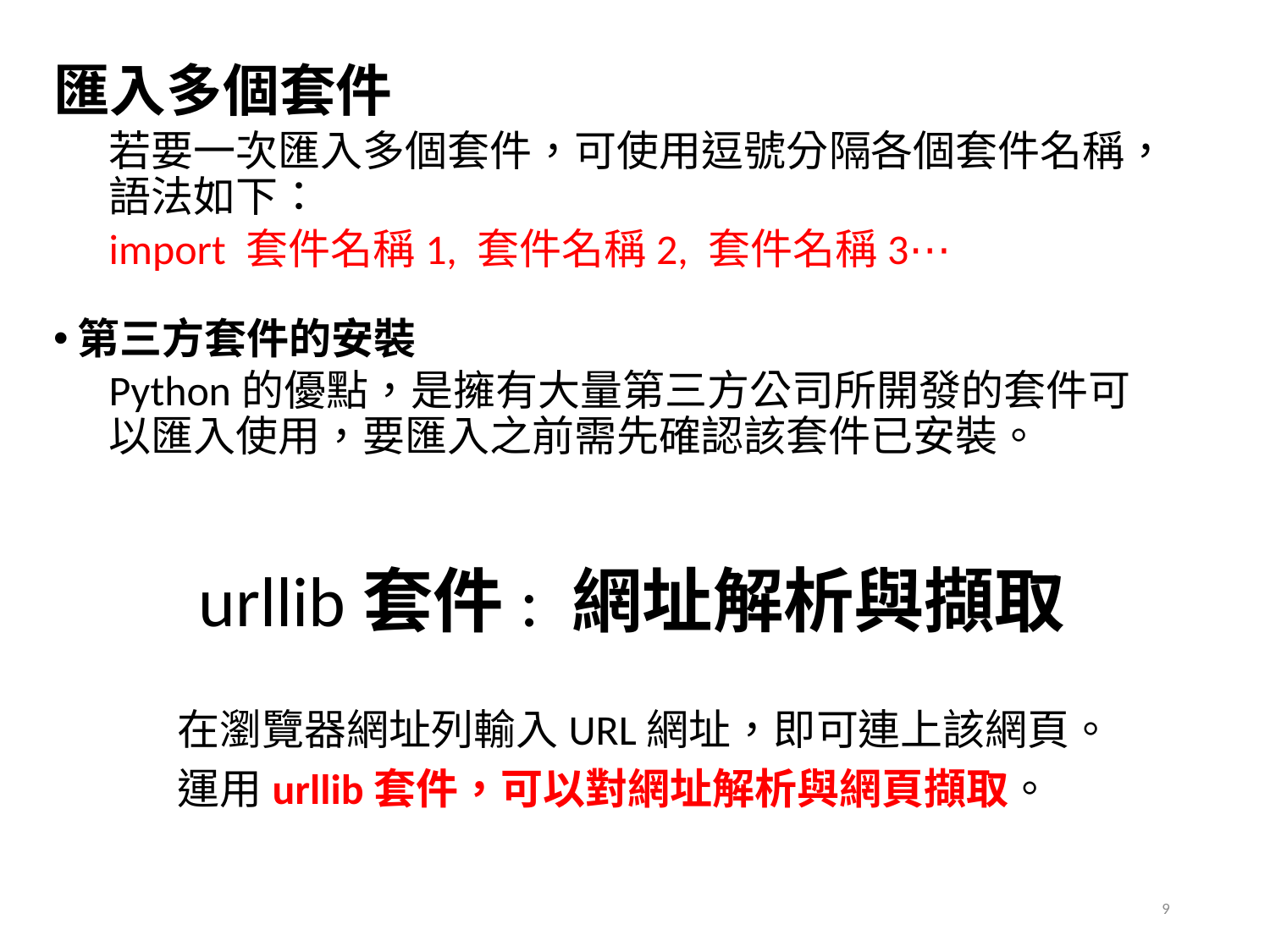

匯入多個套件
若要一次匯入多個套件，可使用逗號分隔各個套件名稱，語法如下：
import 套件名稱1, 套件名稱2, 套件名稱3⋯

第三方套件的安裝
Python的優點，是擁有大量第三方公司所開發的套件可以匯入使用，要匯入之前需先確認該套件已安裝。
# urllib套件: 網址解析與擷取
在瀏覽器網址列輸入URL網址，即可連上該網頁。
運用urllib套件，可以對網址解析與網頁擷取。
9